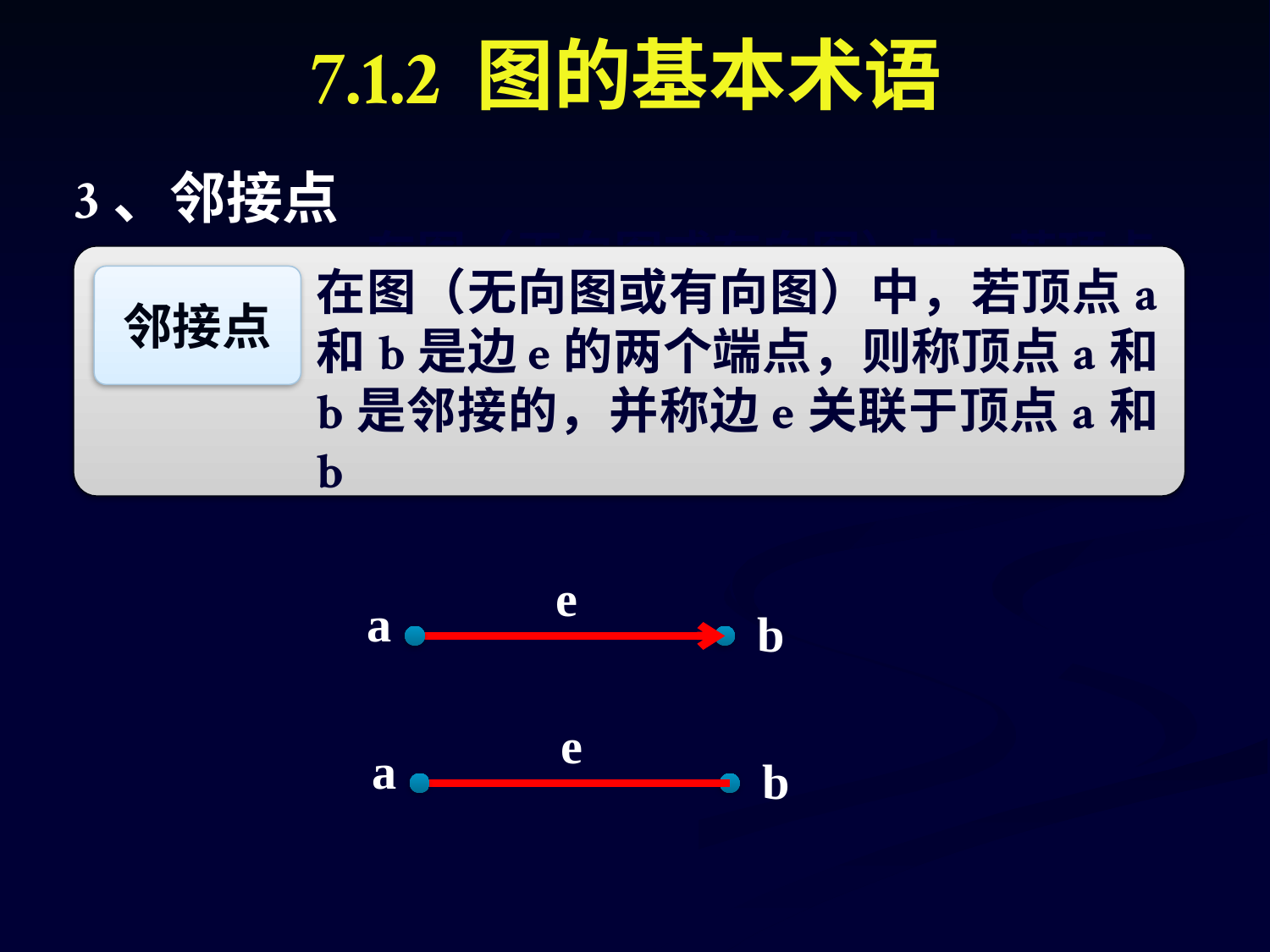

7.1.2 图的基本术语
3、邻接点
在图（无向图或有向图）中，若顶点a和b是边e的两个端点，则称顶点a和b是邻接的，并称边e关联于顶点a和b
在图（无向图或有向图）中，若顶点a和b是边e的两个端点，则称顶点a和b是邻接的，并称边e关联于顶点a和b
邻接点
e
a
b

e
a
b